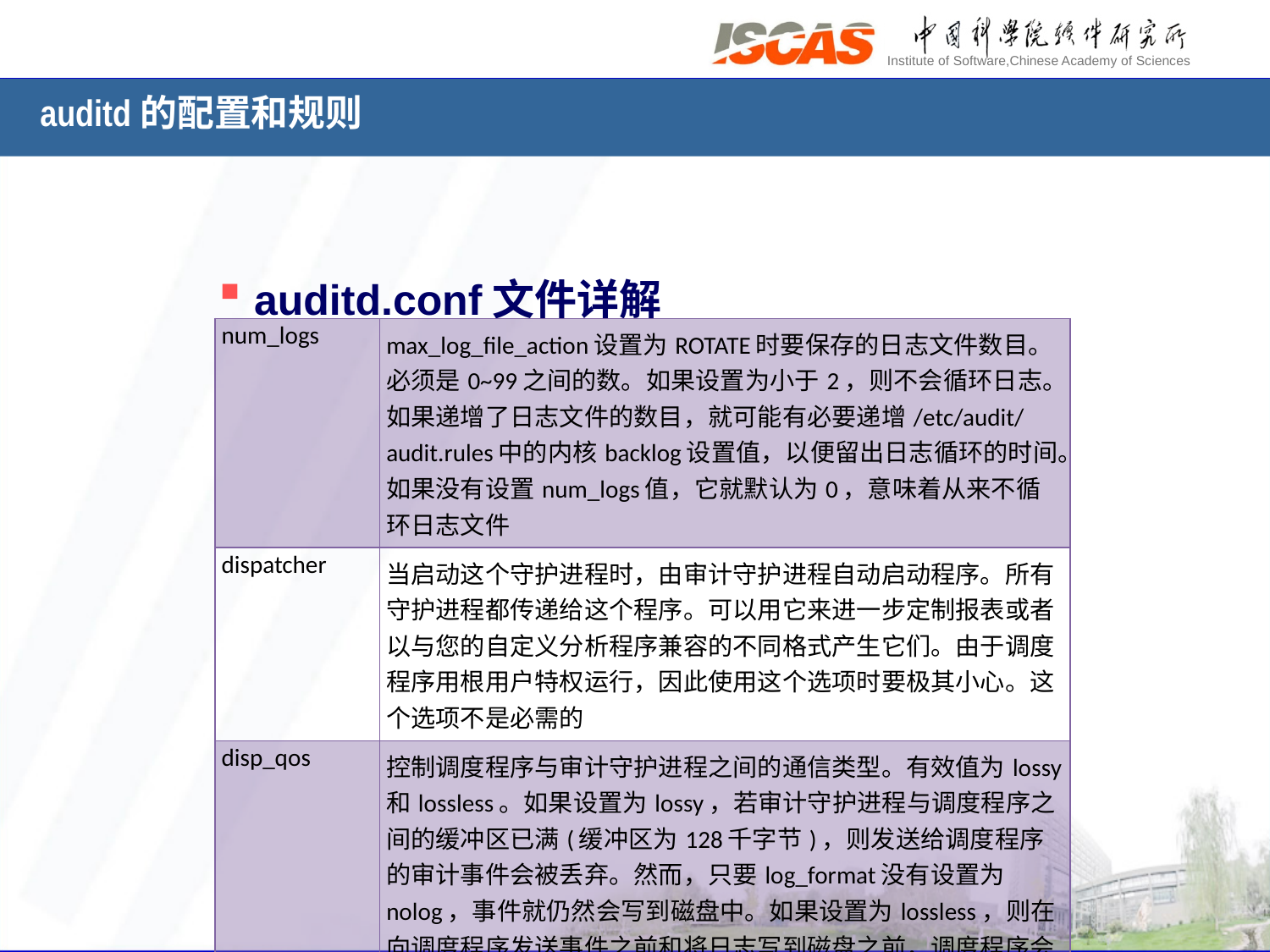

auditd的配置和规则
auditd.conf文件详解

| num\_logs | max\_log\_file\_action设置为ROTATE时要保存的日志文件数目。必须是0~99之间的数。如果设置为小于2，则不会循环日志。如果递增了日志文件的数目，就可能有必要递增/etc/audit/audit.rules中的内核backlog设置值，以便留出日志循环的时间。如果没有设置num\_logs值，它就默认为0，意味着从来不循环日志文件 |
| --- | --- |
| dispatcher | 当启动这个守护进程时，由审计守护进程自动启动程序。所有守护进程都传递给这个程序。可以用它来进一步定制报表或者以与您的自定义分析程序兼容的不同格式产生它们。由于调度程序用根用户特权运行，因此使用这个选项时要极其小心。这个选项不是必需的 |
| disp\_qos | 控制调度程序与审计守护进程之间的通信类型。有效值为lossy和lossless。如果设置为lossy，若审计守护进程与调度程序之间的缓冲区已满(缓冲区为128千字节)，则发送给调度程序的审计事件会被丢弃。然而，只要log\_format没有设置为nolog，事件就仍然会写到磁盘中。如果设置为lossless，则在向调度程序发送事件之前和将日志写到磁盘之前，调度程序会等待缓冲区有足够的空间 |